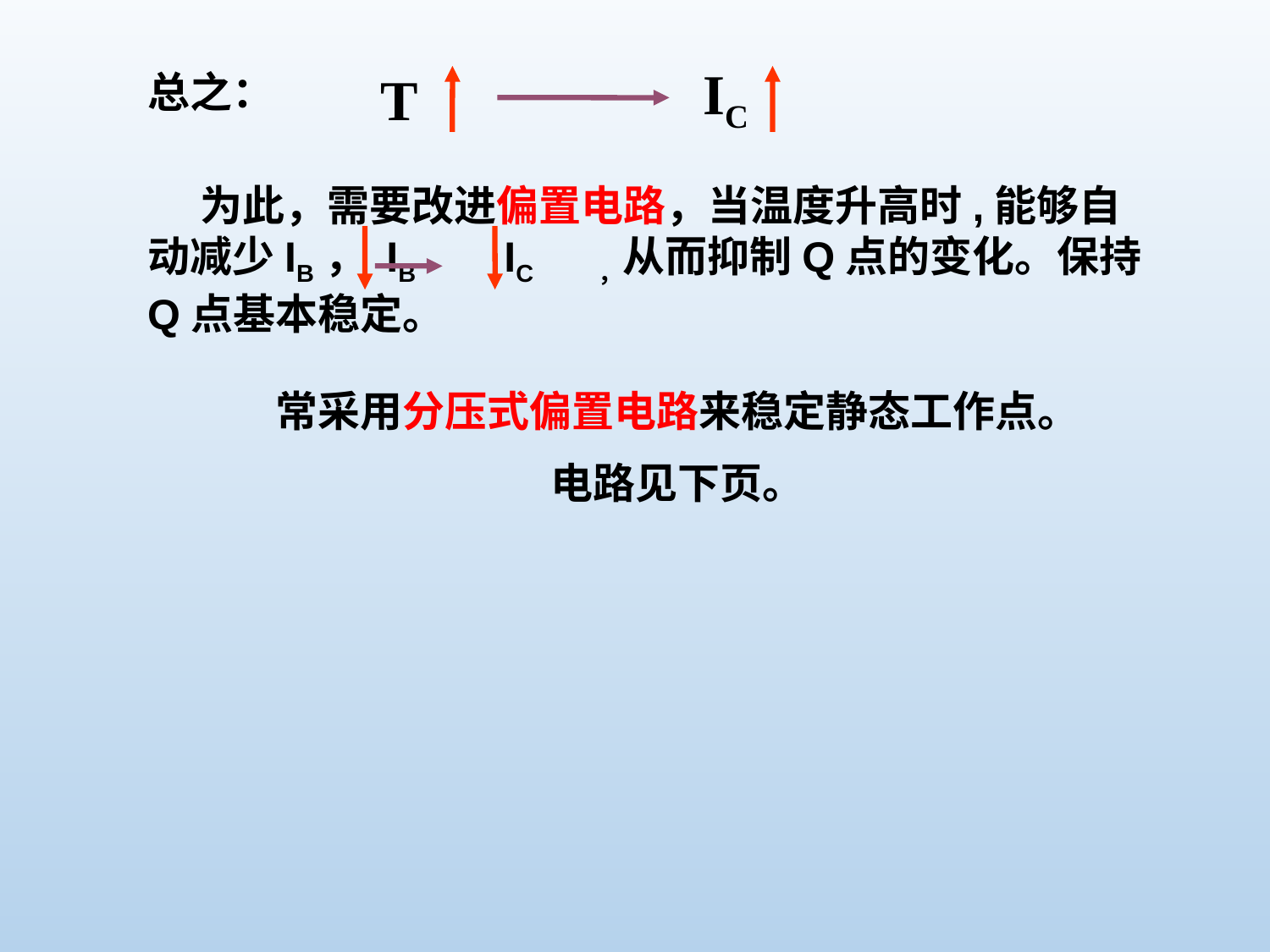

IC
T
总之：

为此，需要改进偏置电路，当温度升高时,能够自动减少IB， IB             IC        ，从而抑制Q点的变化。保持Q点基本稳定。

常采用分压式偏置电路来稳定静态工作点。
电路见下页。